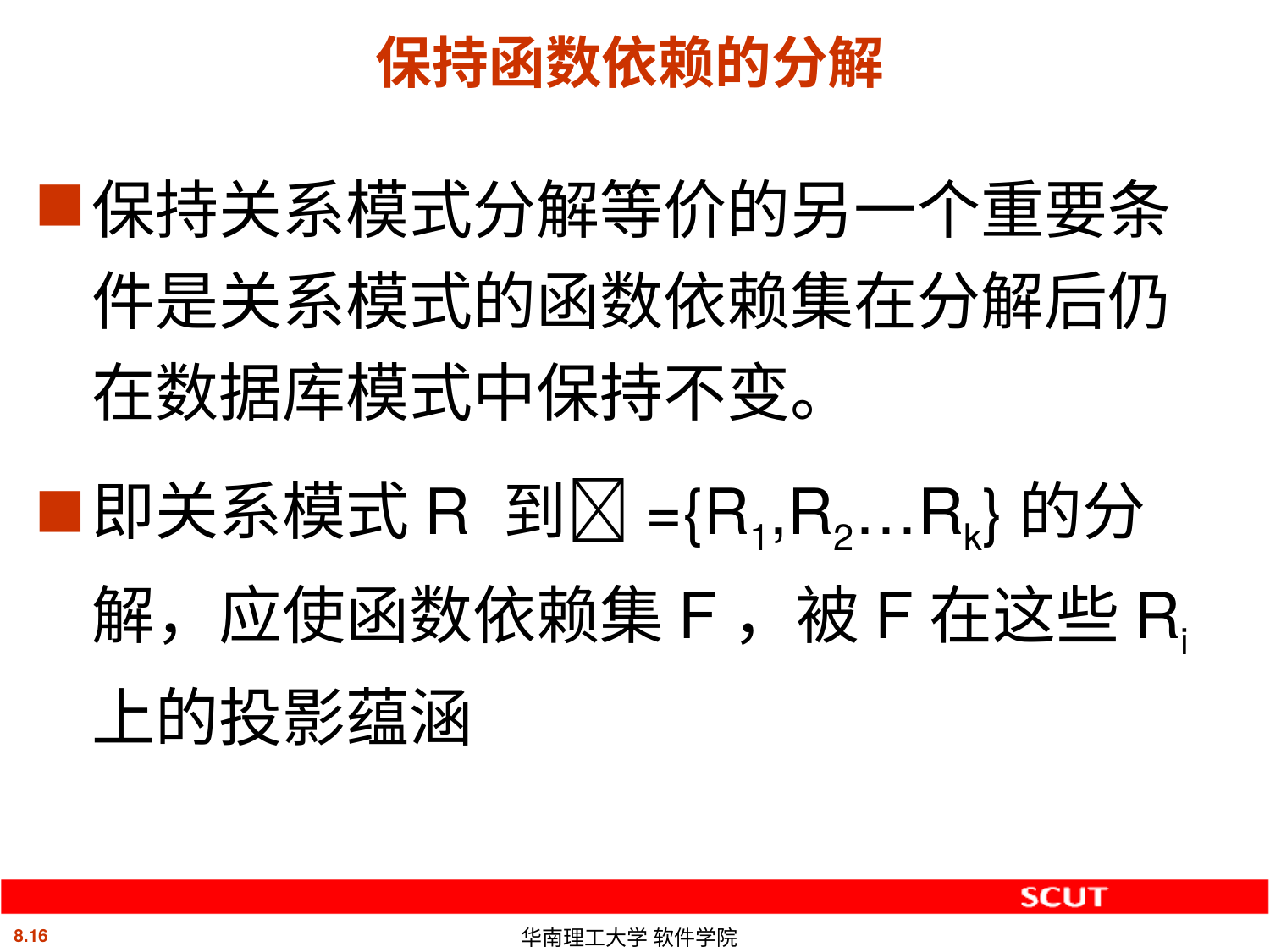

# 保持函数依赖的分解
保持关系模式分解等价的另一个重要条件是关系模式的函数依赖集在分解后仍在数据库模式中保持不变。
即关系模式R 到ρ={R1,R2…Rk}的分解，应使函数依赖集F，被F在这些Ri上的投影蕴涵